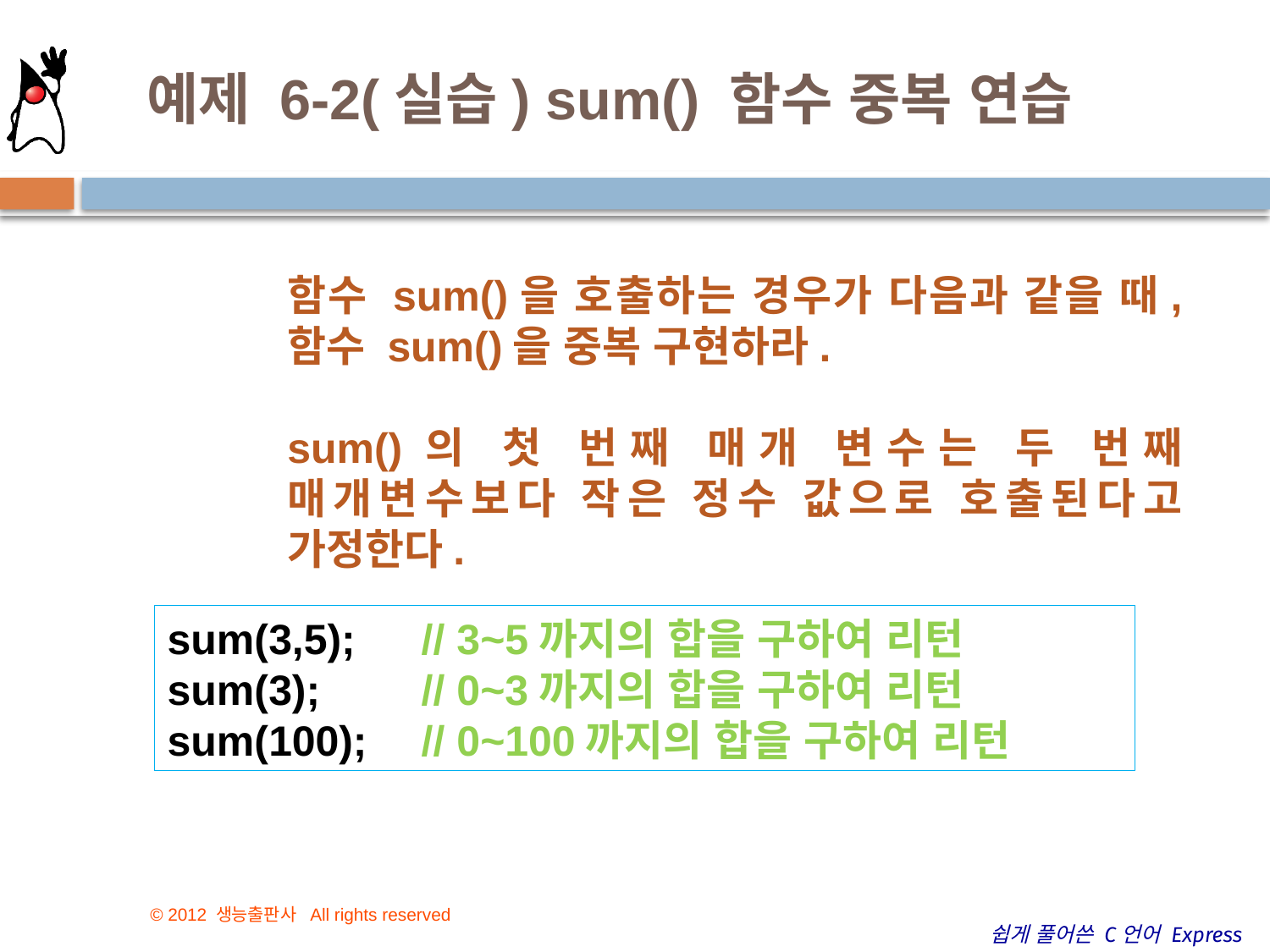

# 예제 6-2(실습) sum() 함수 중복 연습
28
함수 sum()을 호출하는 경우가 다음과 같을 때, 함수 sum()을 중복 구현하라.

sum()의 첫 번째 매개 변수는 두 번째 매개변수보다 작은 정수 값으로 호출된다고 가정한다.
sum(3,5); 	// 3~5까지의 합을 구하여 리턴
sum(3); 	// 0~3까지의 합을 구하여 리턴
sum(100); 	// 0~100까지의 합을 구하여 리턴